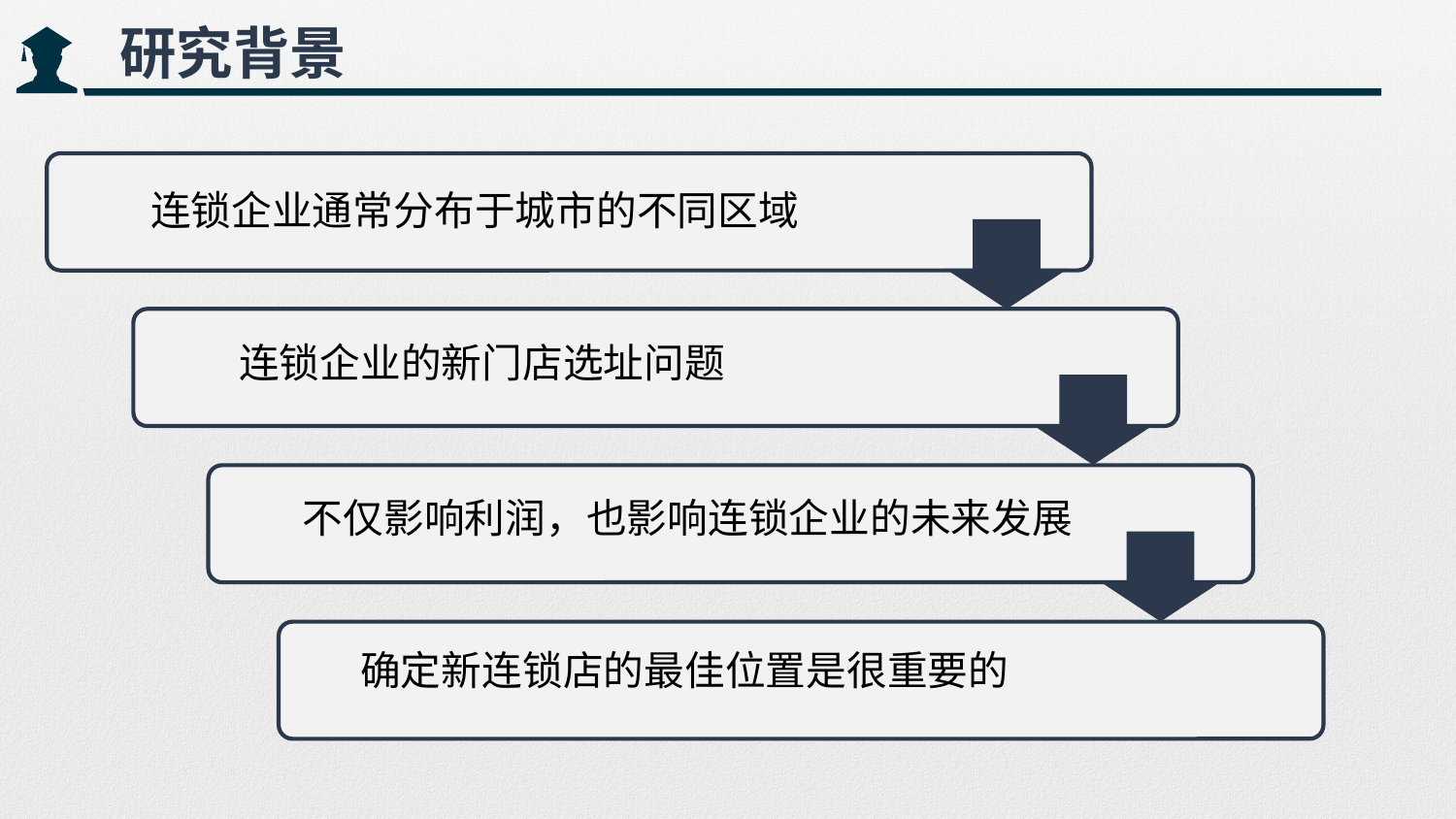

研究背景

连锁企业通常分布于城市的不同区域

连锁企业的新门店选址问题

不仅影响利润，也影响连锁企业的未来发展

确定新连锁店的最佳位置是很重要的